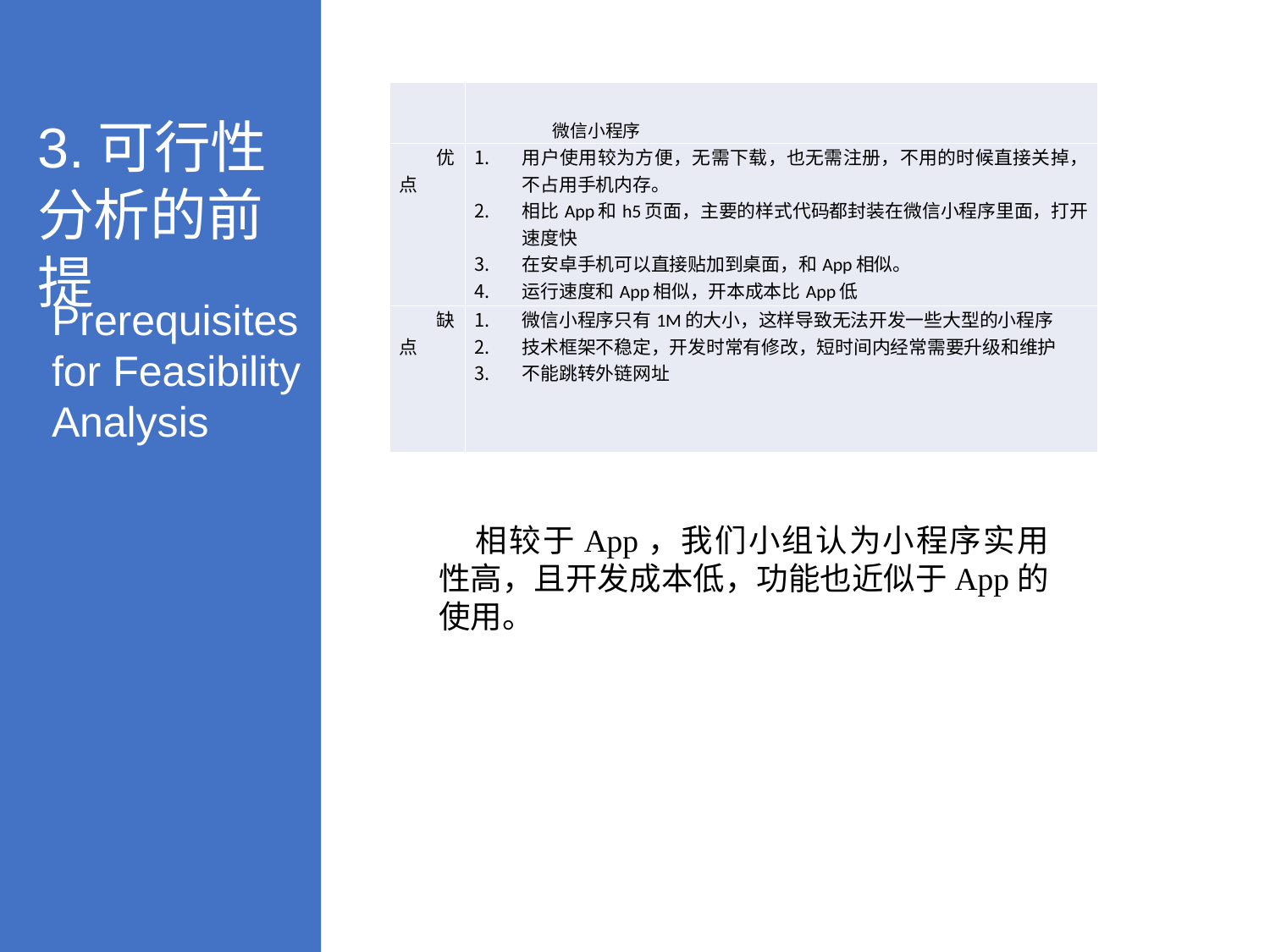

3.可行性分析的前提
Prerequisites for Feasibility Analysis
|  | 微信小程序 |
| --- | --- |
| 优点 | 用户使用较为方便，无需下载，也无需注册，不用的时候直接关掉，不占用手机内存。 相比App和h5页面，主要的样式代码都封装在微信小程序里面，打开速度快 在安卓手机可以直接贴加到桌面，和App相似。 运行速度和App相似，开本成本比App低 |
| 缺点 | 微信小程序只有1M的大小，这样导致无法开发一些大型的小程序 技术框架不稳定，开发时常有修改，短时间内经常需要升级和维护 不能跳转外链网址 |

相较于App，我们小组认为小程序实用性高，且开发成本低，功能也近似于App的使用。